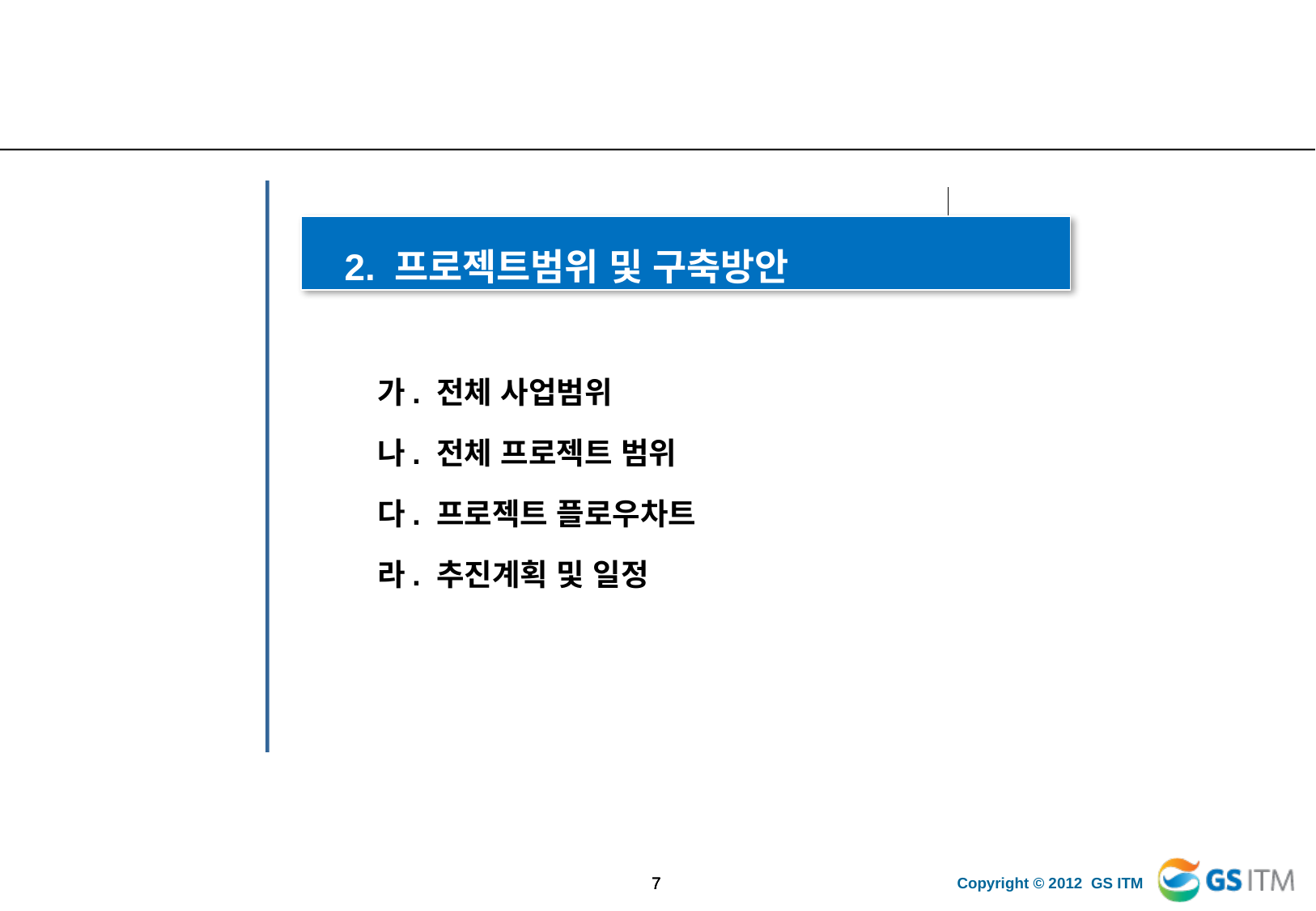

2. 프로젝트범위 및 구축방안

   가. 전체 사업범위
   나. 전체 프로젝트 범위
   다. 프로젝트 플로우차트
   라. 추진계획 및 일정

7
7
7